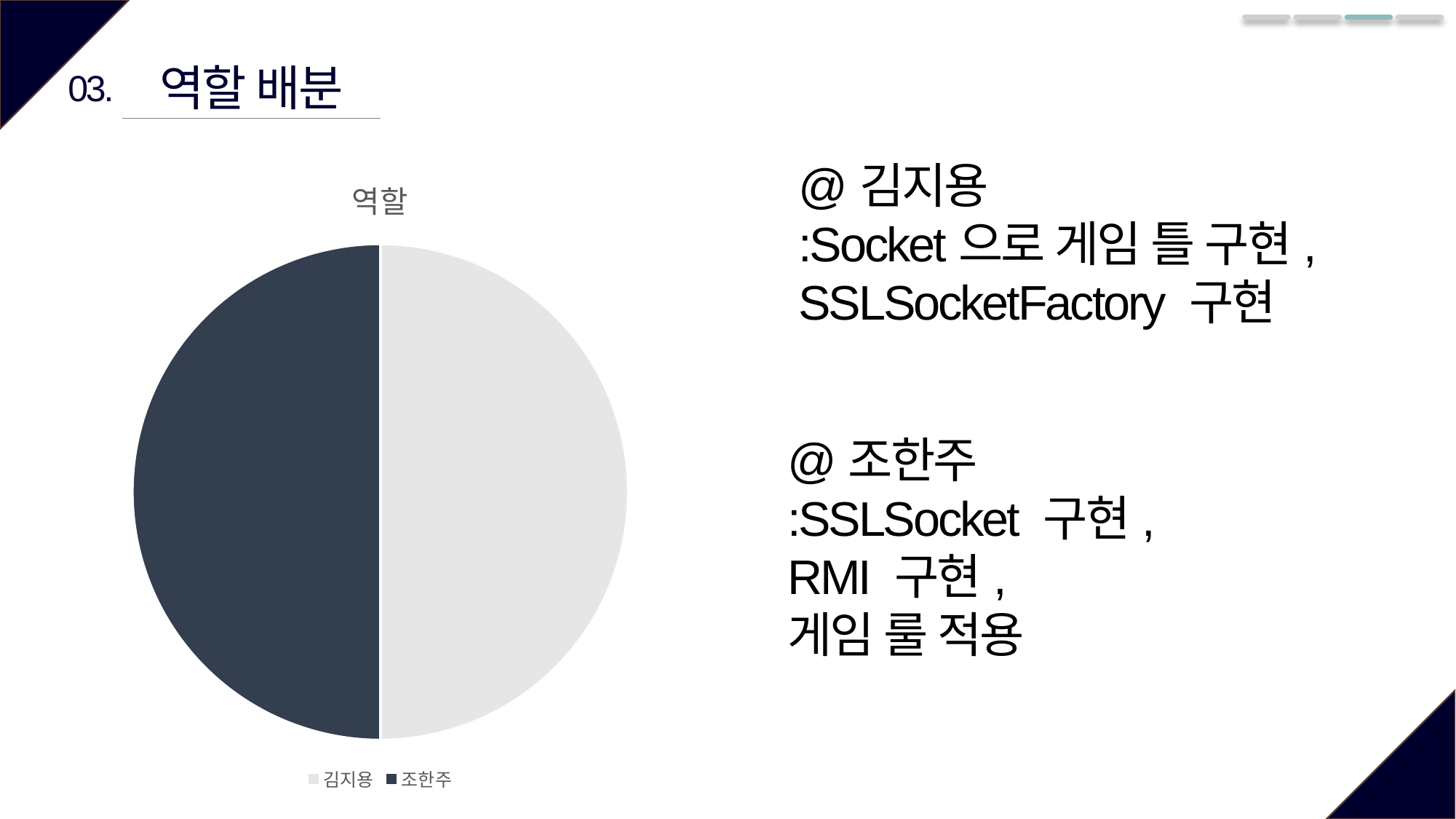

역할 배분
03.

### Chart: 역할

| Category | 역할 |
|---|---|
| 김지용 | 5.0 |
| 조한주 | 5.0 |
@김지용
:Socket으로 게임 틀 구현,
SSLSocketFactory 구현
@조한주
:SSLSocket 구현,
RMI 구현,
게임 룰 적용